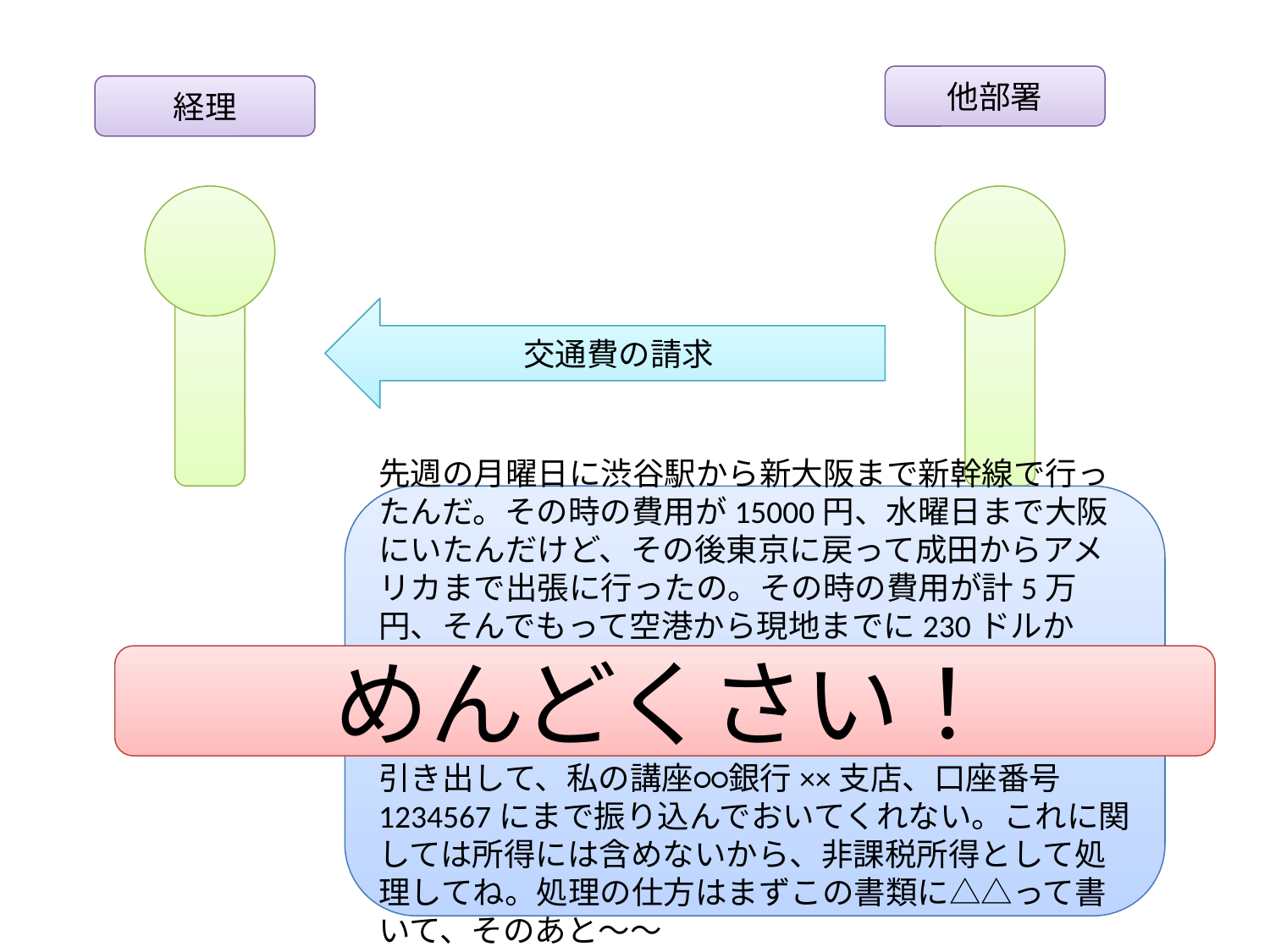

他部署
経理

交通費の請求
先週の月曜日に渋谷駅から新大阪まで新幹線で行ったんだ。その時の費用が15000円、水曜日まで大阪にいたんだけど、その後東京に戻って成田からアメリカまで出張に行ったの。その時の費用が計5万円、そんでもって空港から現地までに230ドルかかってさ、そん時のドル/円レートは1ドル125円。
よって合計は88750円、これと同じ金額を金庫から引き出して、私の講座○○銀行××支店、口座番号1234567にまで振り込んでおいてくれない。これに関しては所得には含めないから、非課税所得として処理してね。処理の仕方はまずこの書類に△△って書いて、そのあと～～
めんどくさい！